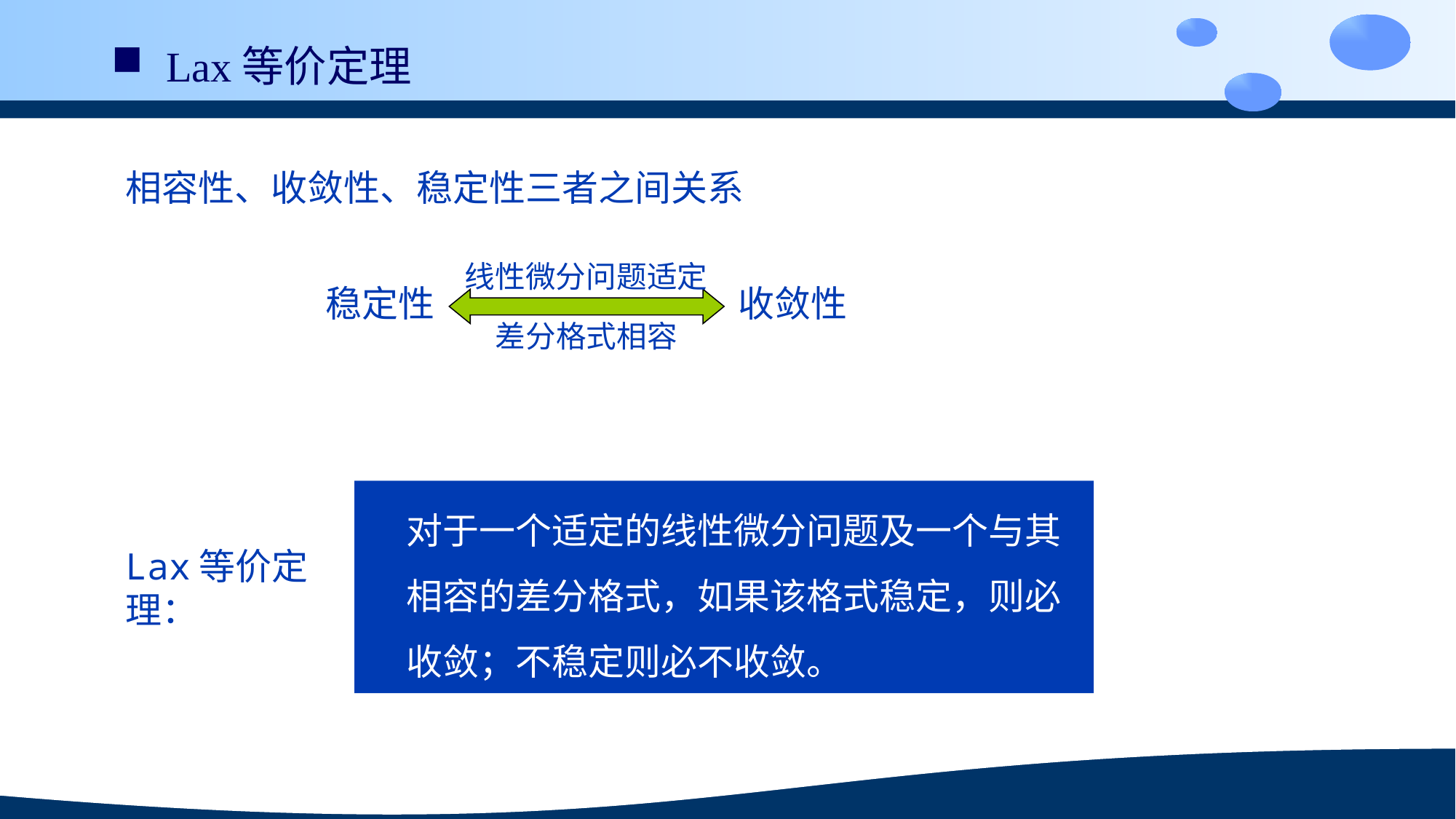

Lax等价定理
相容性、收敛性、稳定性三者之间关系
稳定性
收敛性
线性微分问题适定

差分格式相容

对于一个适定的线性微分问题及一个与其相容的差分格式，如果该格式稳定，则必收敛；不稳定则必不收敛。
Lax等价定理：